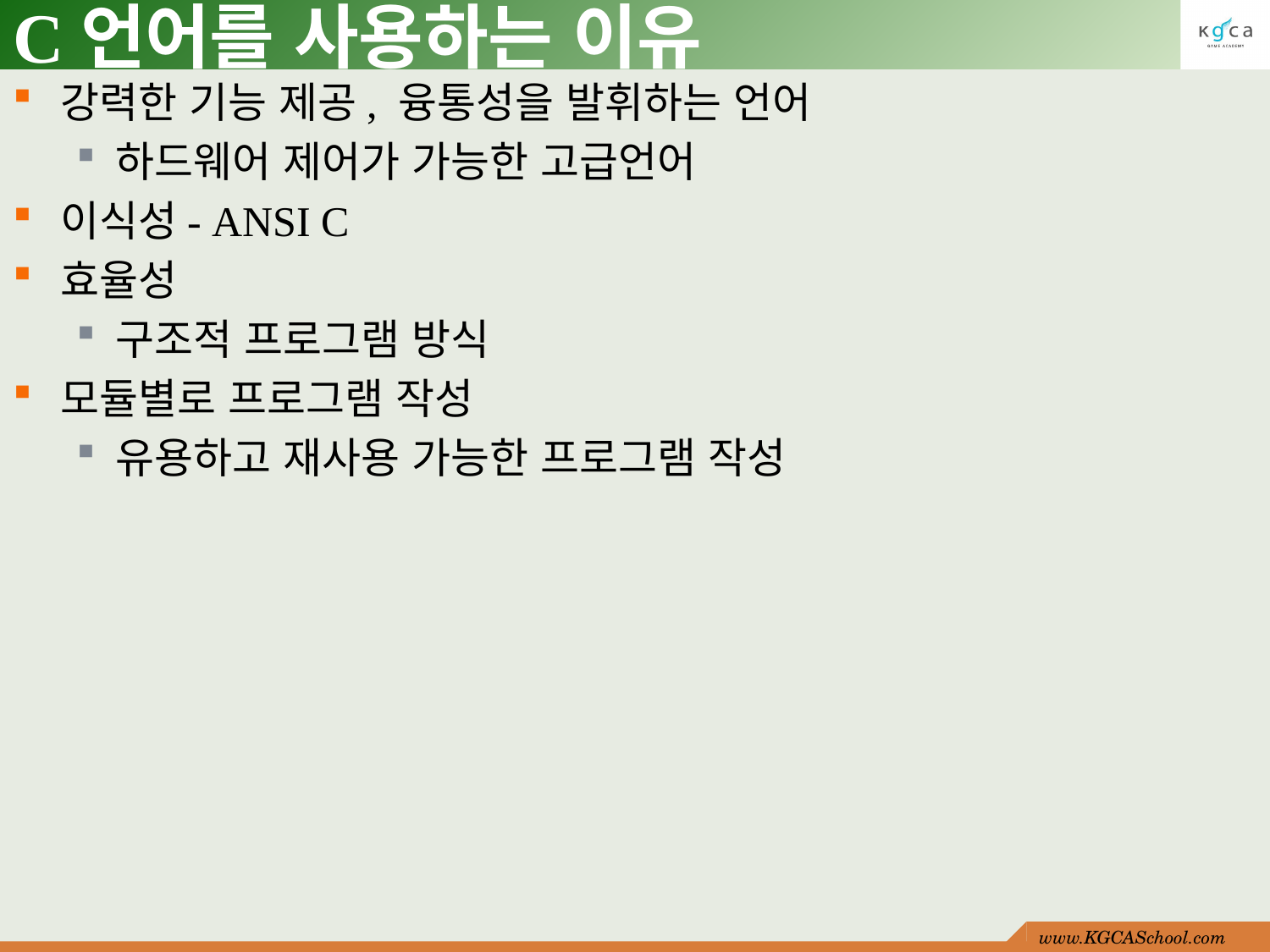

# C언어를 사용하는 이유
강력한 기능 제공, 융통성을 발휘하는 언어
하드웨어 제어가 가능한 고급언어
이식성- ANSI C
효율성
구조적 프로그램 방식
모듈별로 프로그램 작성
유용하고 재사용 가능한 프로그램 작성